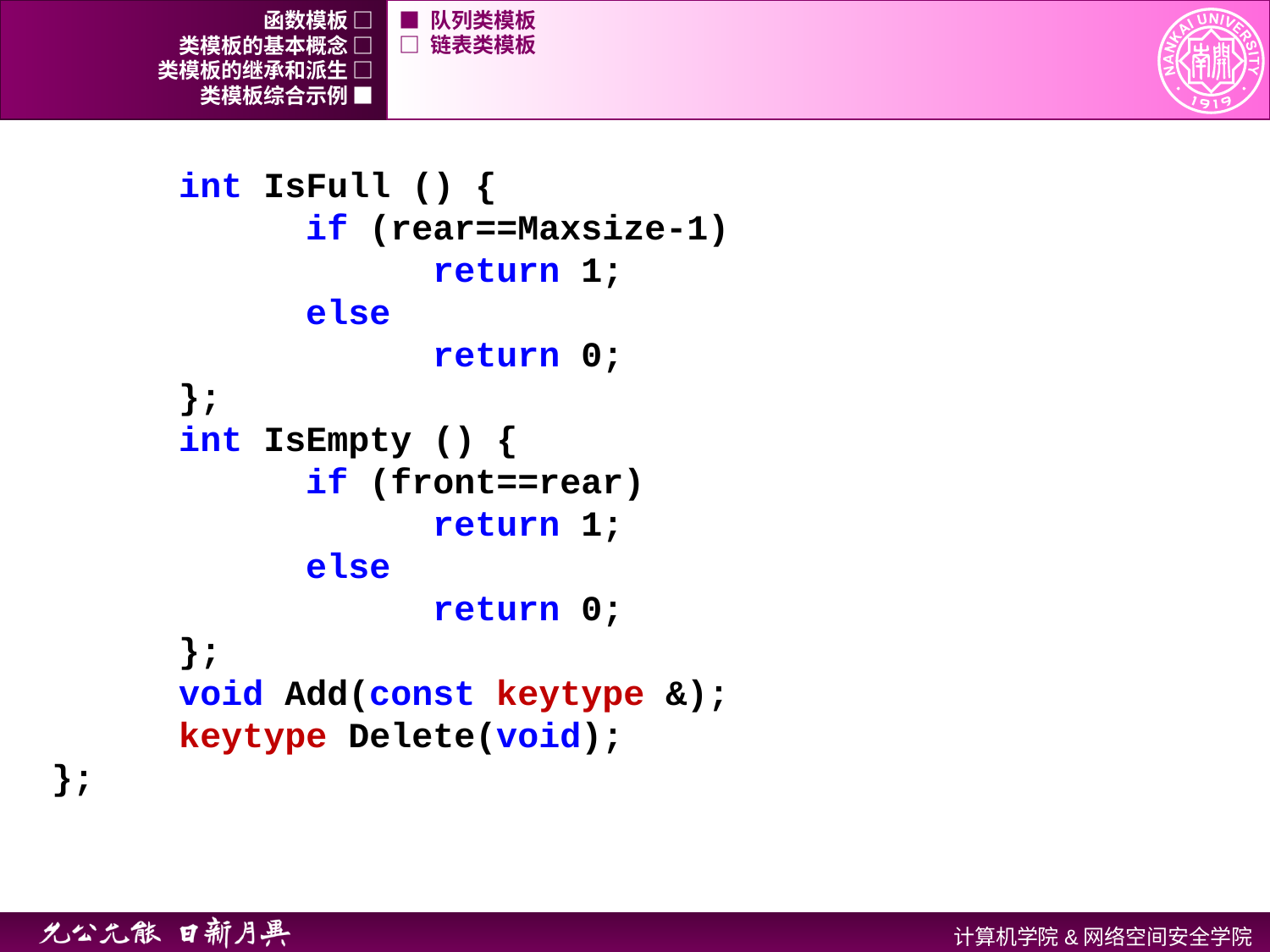

函数模板 □
■ 队列类模板
类模板的基本概念 □
□ 链表类模板
类模板的继承和派生 □

类模板综合示例 ■

	int IsFull () {
		if (rear==Maxsize-1)
			return 1;
		else
			return 0;
	};
	int IsEmpty () {
		if (front==rear)
			return 1;
		else
			return 0;
	};
	void Add(const keytype &);
	keytype Delete(void);
};